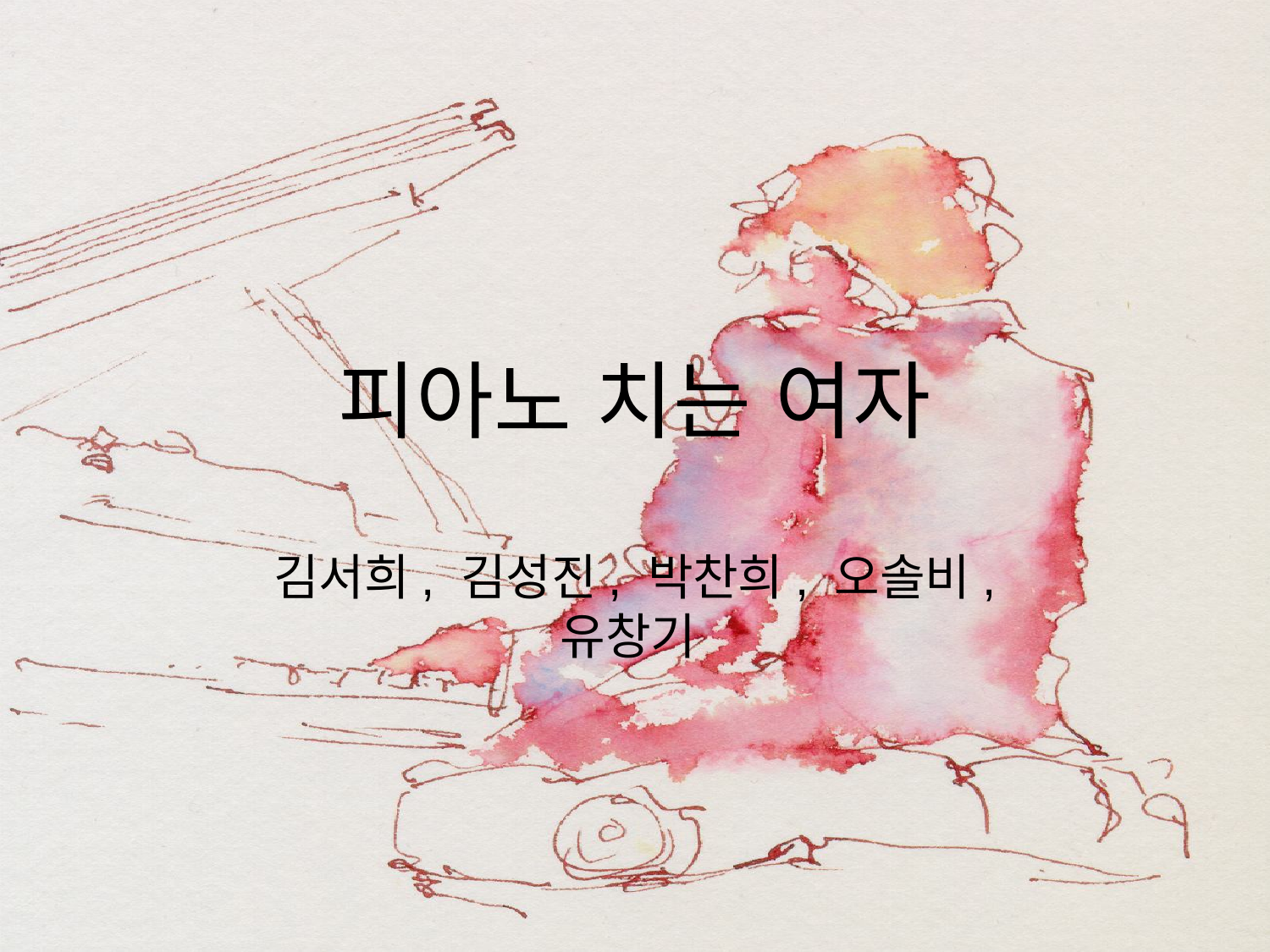

# 피아노 치는 여자
김서희, 김성진, 박찬희, 오솔비, 유창기